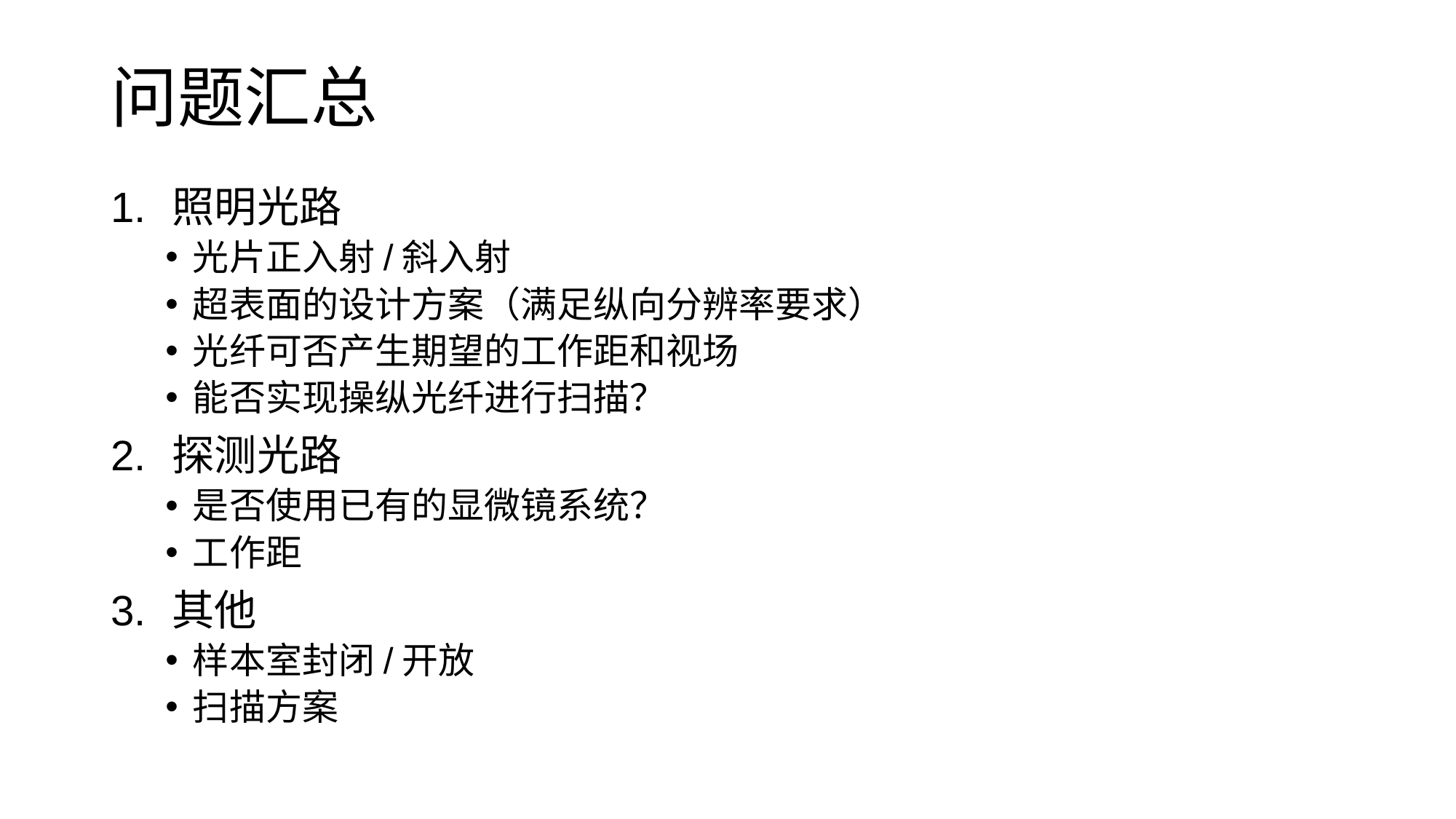

# 问题汇总
照明光路
光片正入射/斜入射
超表面的设计方案（满足纵向分辨率要求）
光纤可否产生期望的工作距和视场
能否实现操纵光纤进行扫描？
探测光路
是否使用已有的显微镜系统？
工作距
其他
样本室封闭/开放
扫描方案